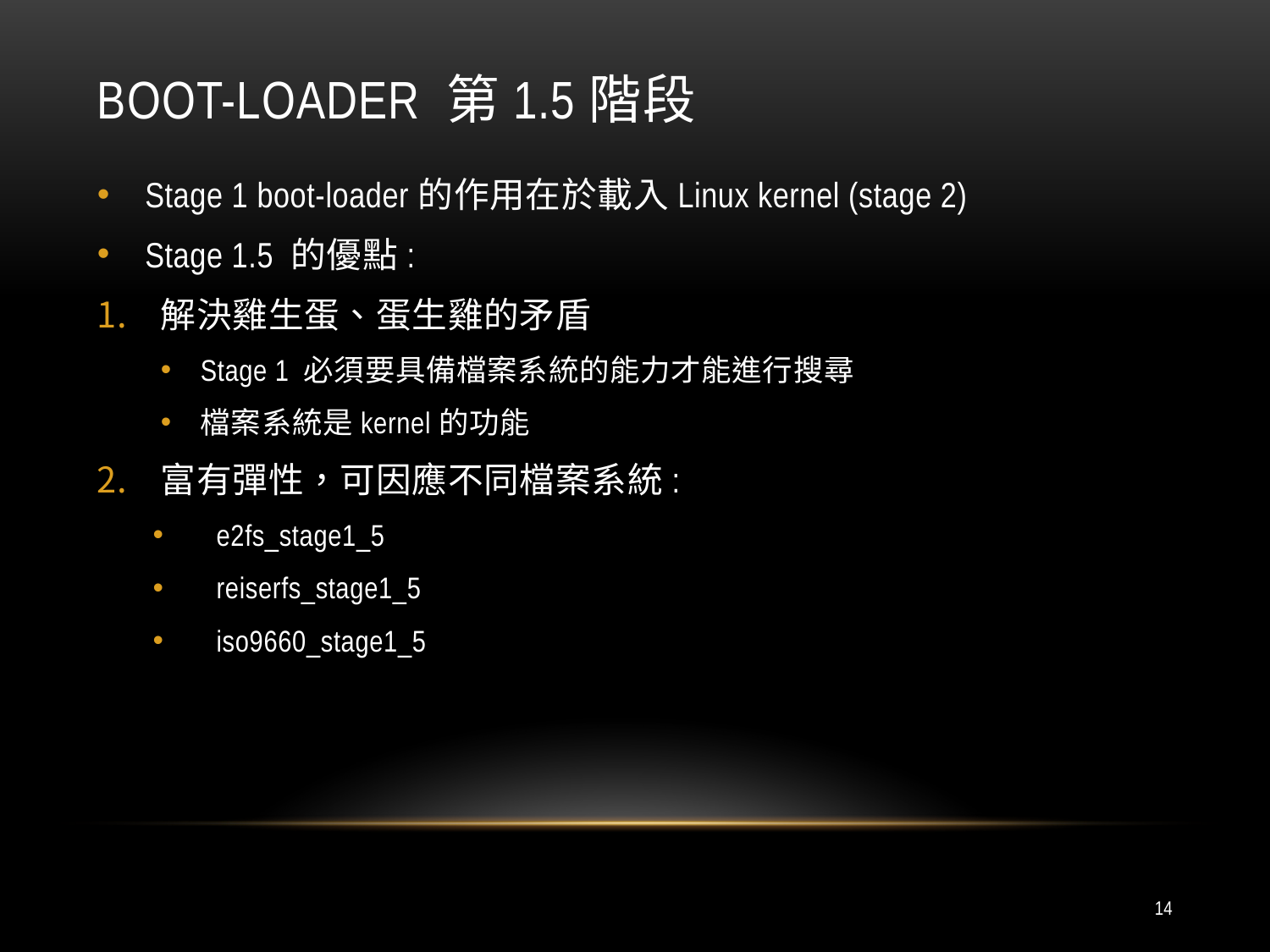

# boot-loader 第1.5階段
Stage 1 boot-loader的作用在於載入Linux kernel (stage 2)
Stage 1.5 的優點:
解決雞生蛋、蛋生雞的矛盾
Stage 1 必須要具備檔案系統的能力才能進行搜尋
檔案系統是kernel的功能
富有彈性，可因應不同檔案系統:
e2fs_stage1_5
reiserfs_stage1_5
iso9660_stage1_5
14